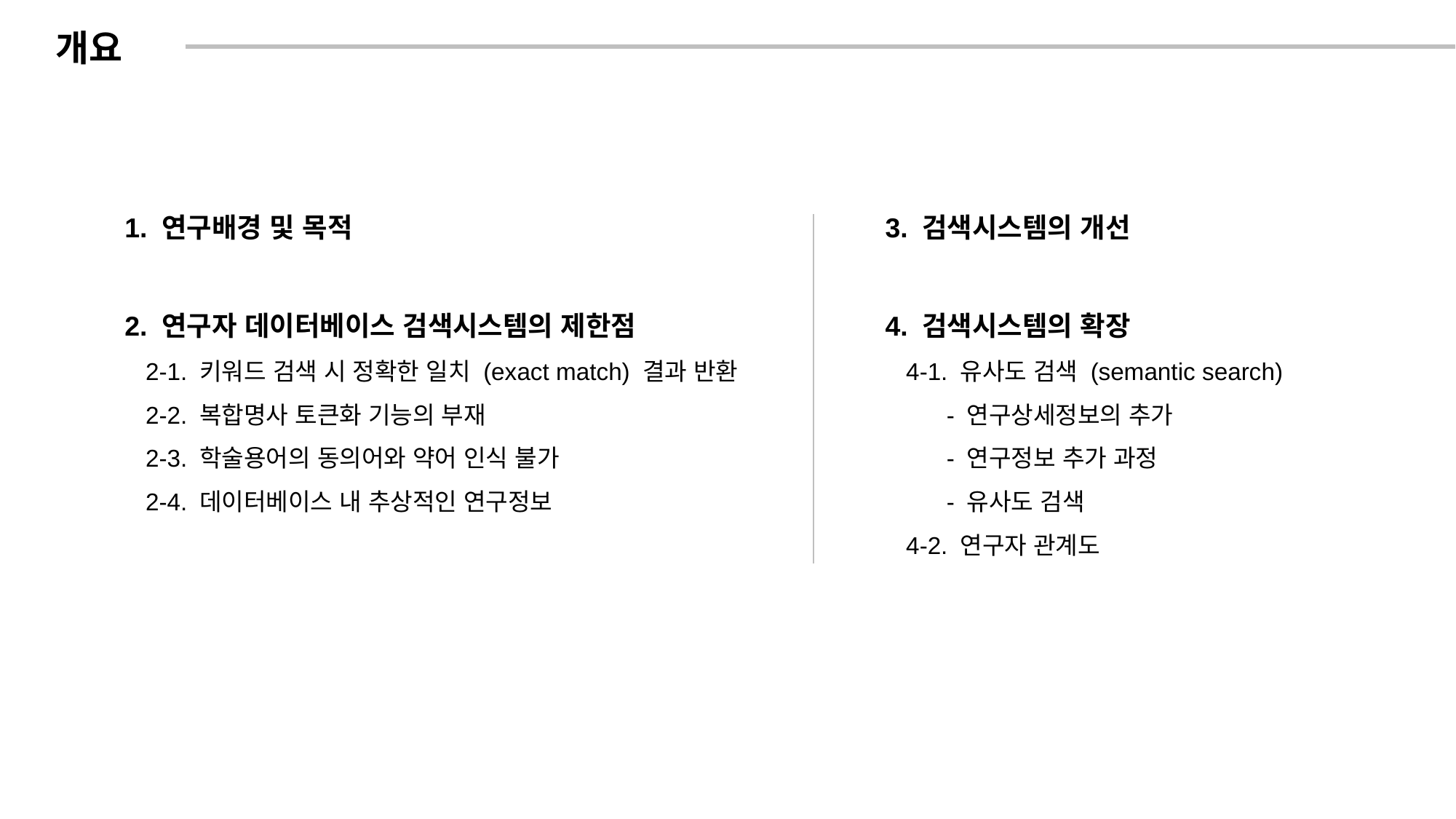

개요
1. 연구배경 및 목적

2. 연구자 데이터베이스 검색시스템의 제한점
2-1. 키워드 검색 시 정확한 일치 (exact match) 결과 반환
2-2. 복합명사 토큰화 기능의 부재
2-3. 학술용어의 동의어와 약어 인식 불가
2-4. 데이터베이스 내 추상적인 연구정보
3. 검색시스템의 개선

4. 검색시스템의 확장
4-1. 유사도 검색 (semantic search)
      - 연구상세정보의 추가
      - 연구정보 추가 과정
      - 유사도 검색
4-2. 연구자 관계도